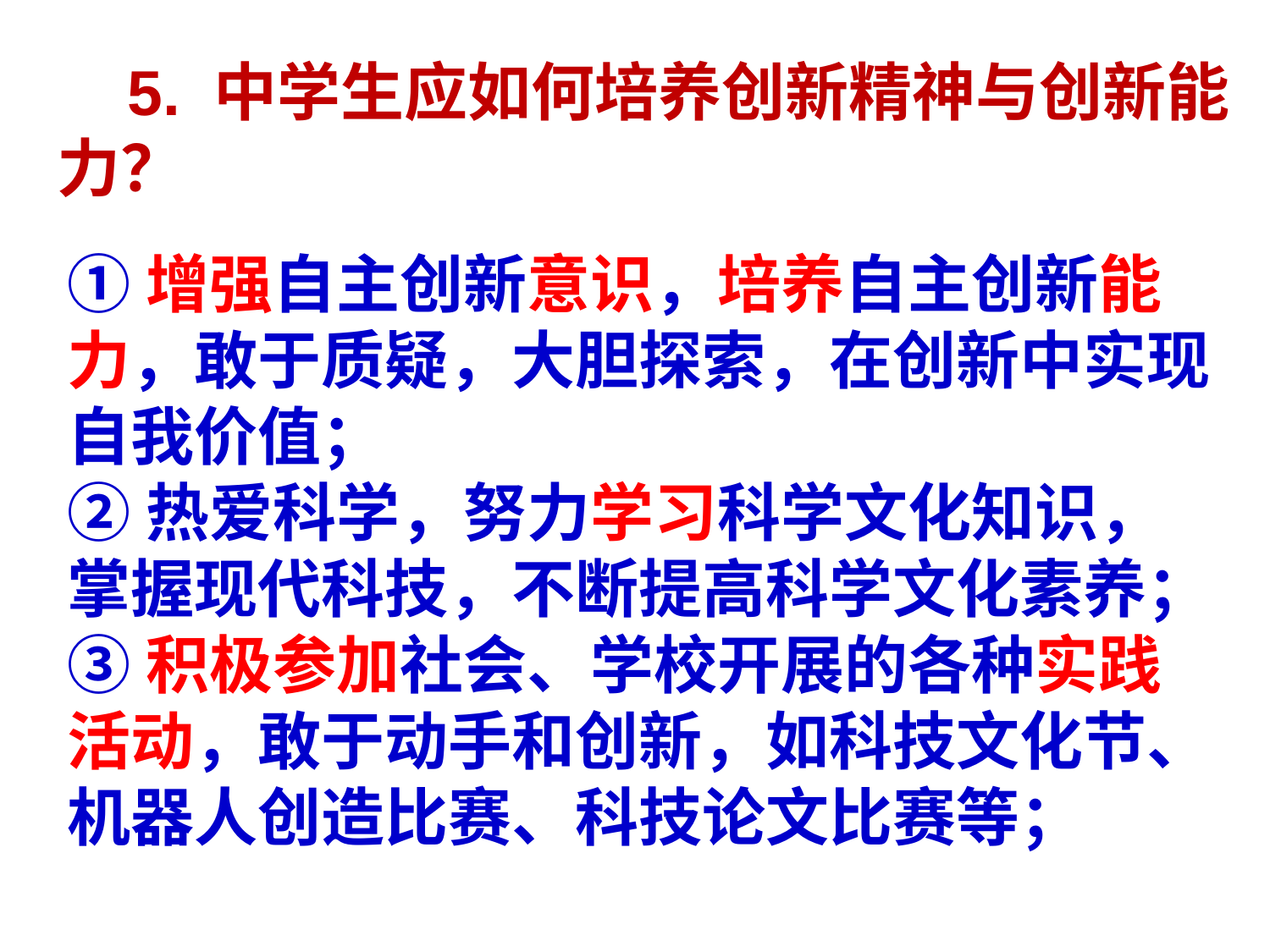

5. 中学生应如何培养创新精神与创新能力？
①增强自主创新意识，培养自主创新能力，敢于质疑，大胆探索，在创新中实现自我价值；
②热爱科学，努力学习科学文化知识，掌握现代科技，不断提高科学文化素养；
③积极参加社会、学校开展的各种实践活动，敢于动手和创新，如科技文化节、机器人创造比赛、科技论文比赛等；